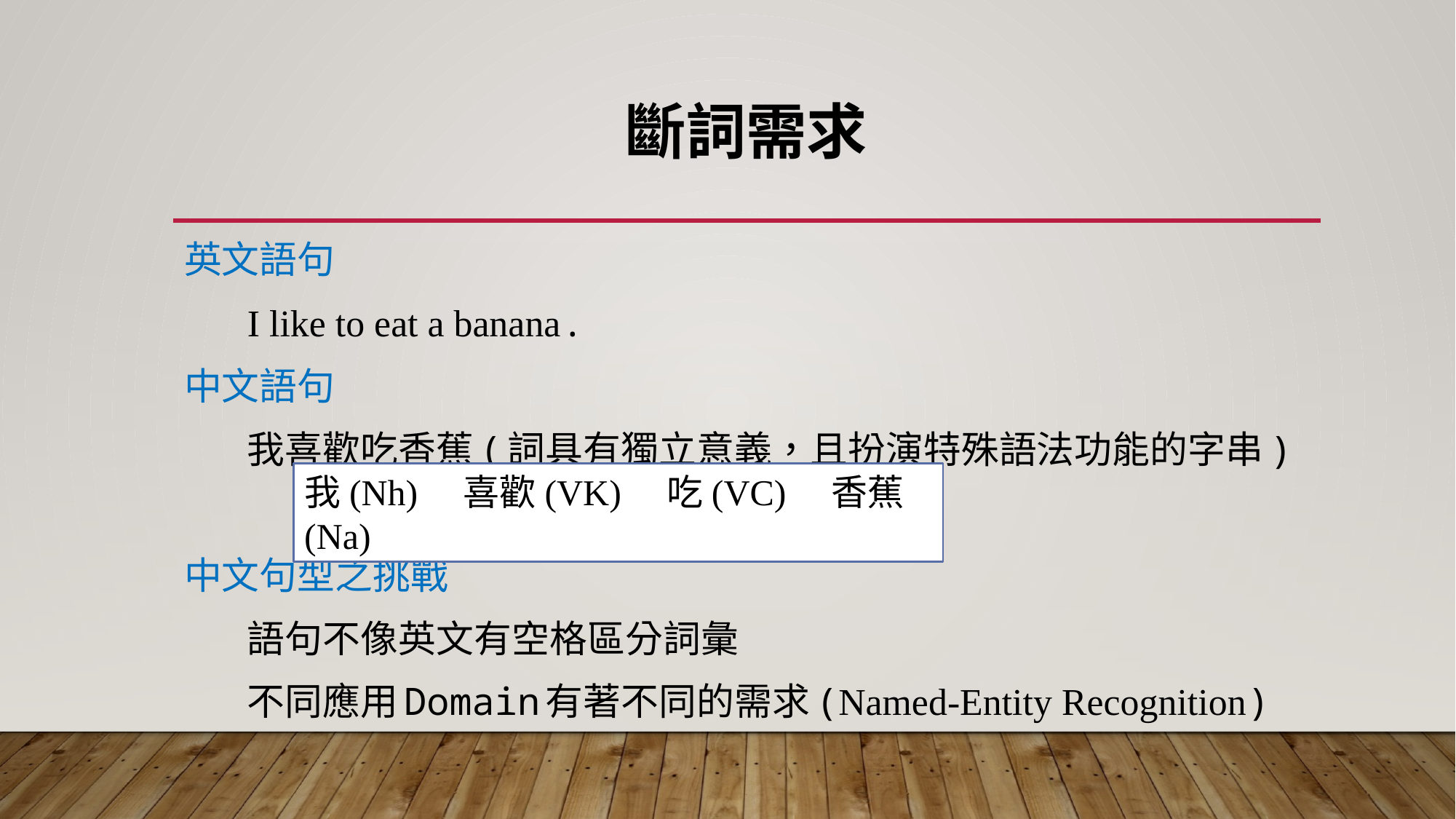

# 斷詞需求
英文語句
	I like to eat a banana.
中文語句
	我喜歡吃香蕉(詞具有獨立意義，且扮演特殊語法功能的字串)

中文句型之挑戰
	語句不像英文有空格區分詞彙
	不同應用Domain有著不同的需求(Named-Entity Recognition)

我(Nh)　喜歡(VK)　吃(VC)　香蕉(Na)